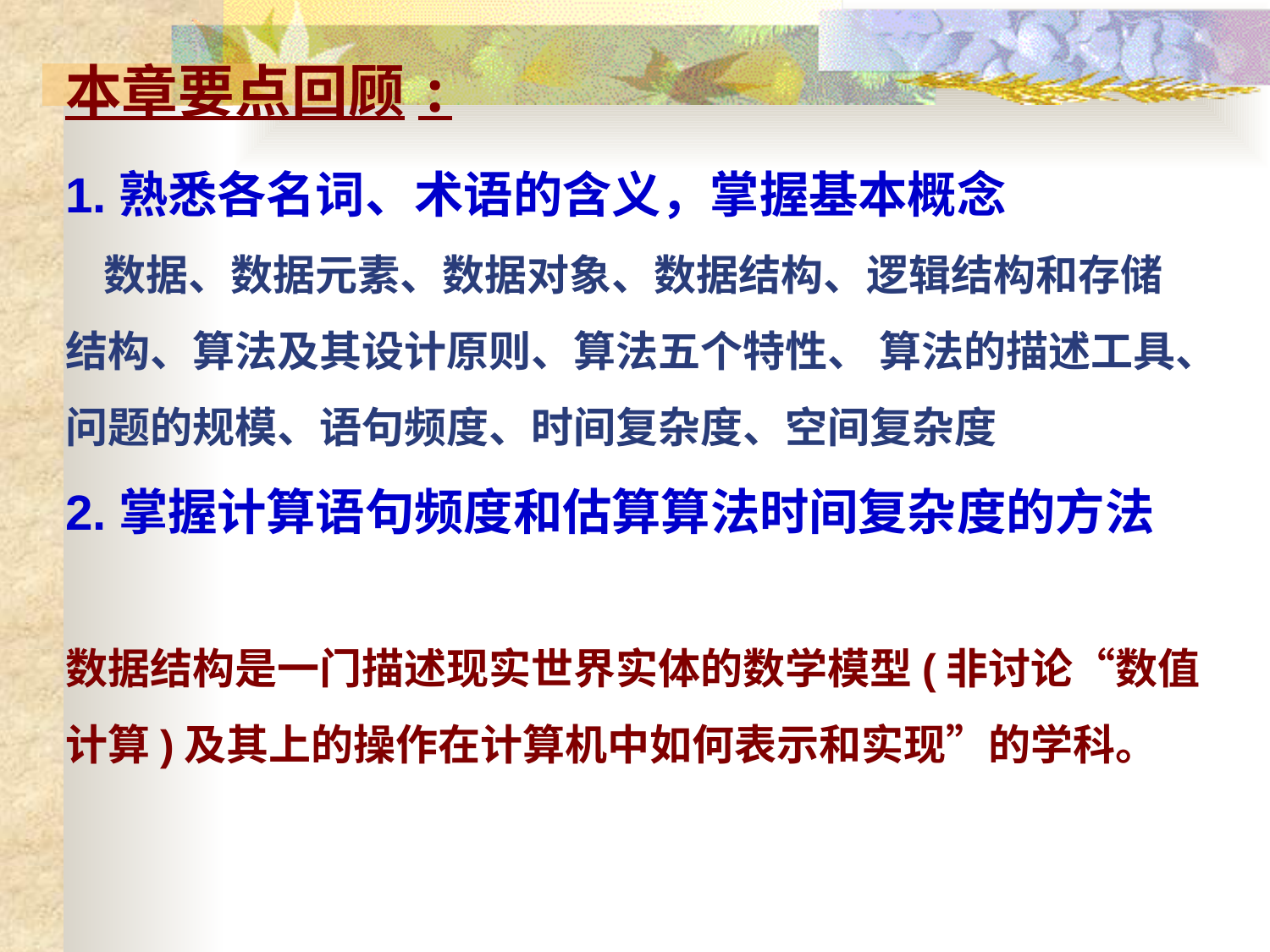

本章要点回顾:
1.熟悉各名词、术语的含义，掌握基本概念
   数据、数据元素、数据对象、数据结构、逻辑结构和存储结构、算法及其设计原则、算法五个特性、 算法的描述工具、问题的规模、语句频度、时间复杂度、空间复杂度
2.掌握计算语句频度和估算算法时间复杂度的方法

数据结构是一门描述现实世界实体的数学模型(非讨论“数值计算)及其上的操作在计算机中如何表示和实现”的学科。